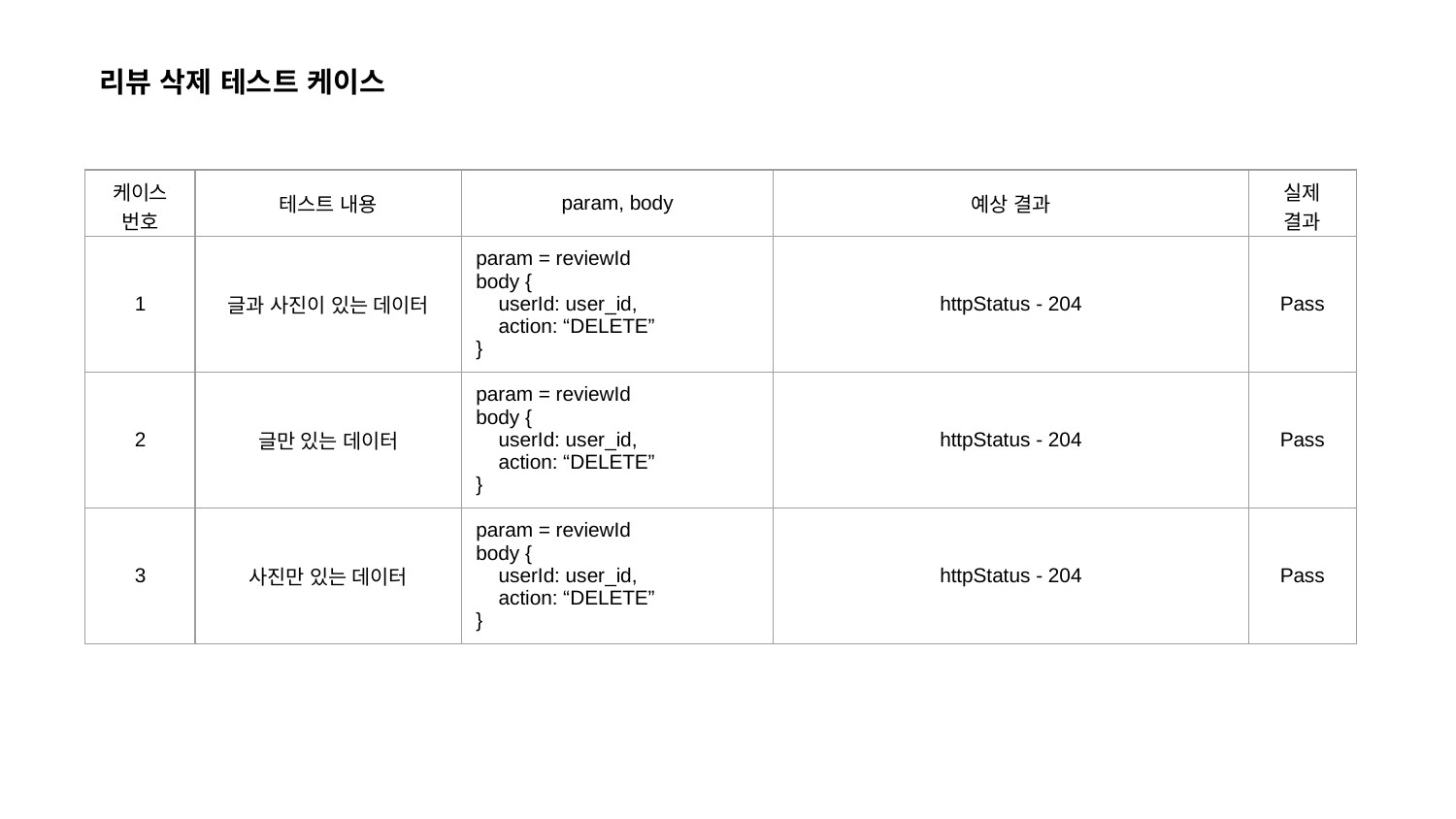

리뷰 삭제 테스트 케이스
| 케이스 번호 | 테스트 내용 | param, body | 예상 결과 | 실제 결과 |
| --- | --- | --- | --- | --- |
| 1 | 글과 사진이 있는 데이터 | param = reviewId body { userId: user\_id, action: “DELETE” } | httpStatus - 204 | Pass |
| 2 | 글만 있는 데이터 | param = reviewId body { userId: user\_id, action: “DELETE” } | httpStatus - 204 | Pass |
| 3 | 사진만 있는 데이터 | param = reviewId body { userId: user\_id, action: “DELETE” } | httpStatus - 204 | Pass |